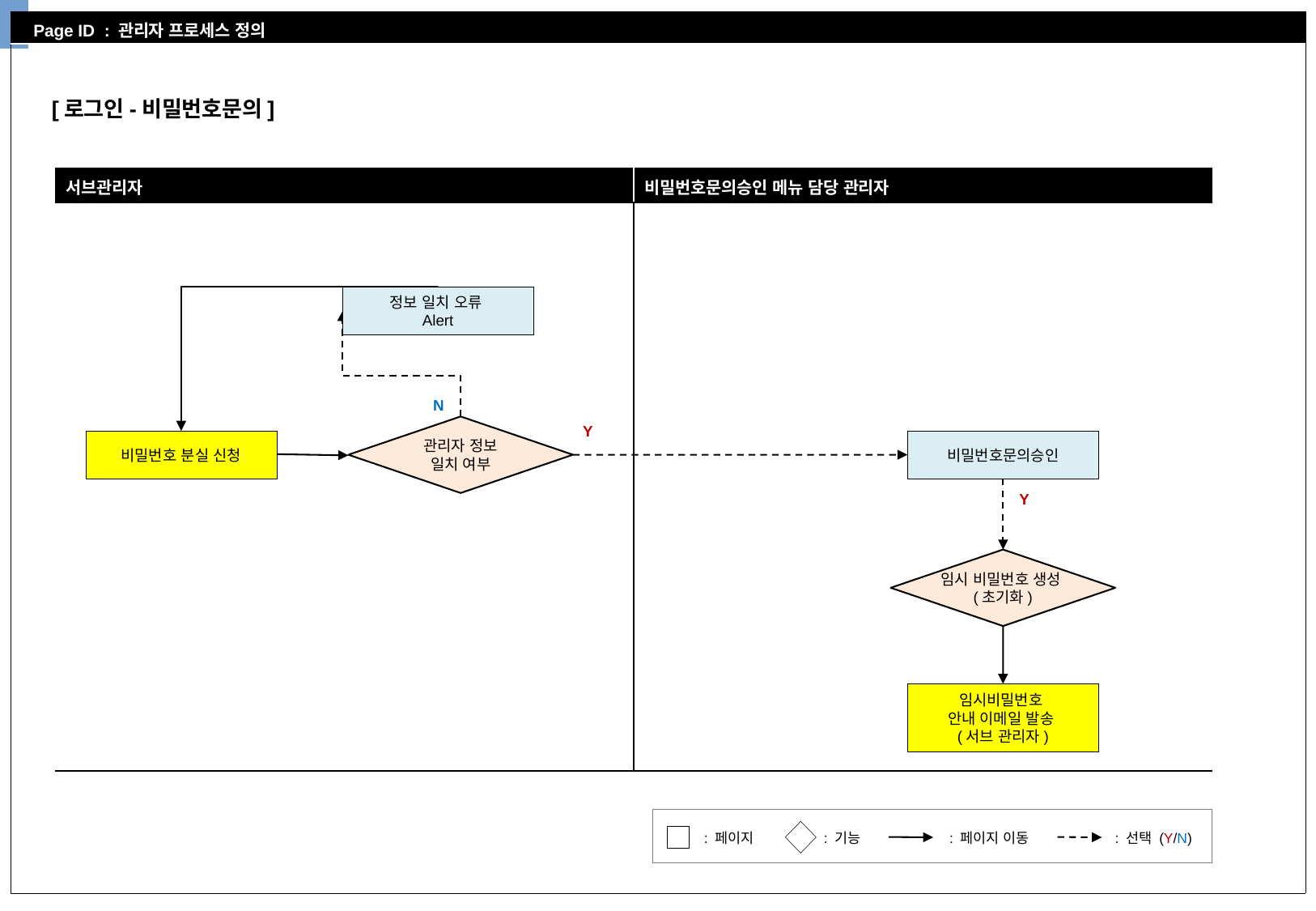

[로그인-비밀번호문의]
| 서브관리자 | 비밀번호문의승인 메뉴 담당 관리자 |
| --- | --- |
|  |  |
정보 일치 오류
Alert
N
Y
관리자 정보
일치 여부
비밀번호 분실 신청
비밀번호문의승인
Y
임시 비밀번호 생성
(초기화)
임시비밀번호
안내 이메일 발송
(서브 관리자)

: 기능
: 선택 (Y/N)
: 페이지
: 페이지 이동